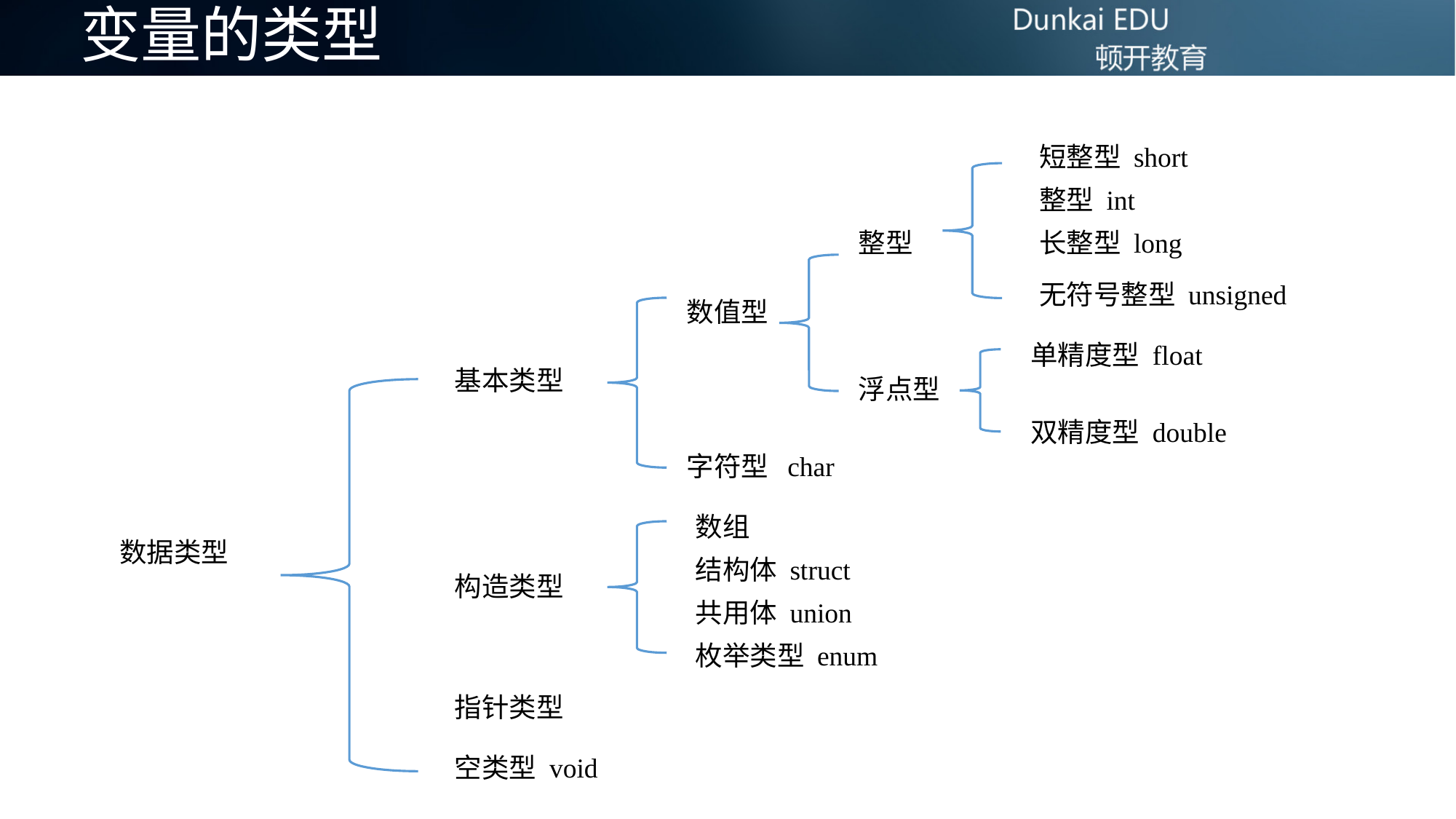

# 变量的类型
短整型 short

整型 int
整型

长整型 long

无符号整型 unsigned
数值型

单精度型 float

基本类型
浮点型

双精度型 double
字符型  char
数组

数据类型
结构体 struct
构造类型
共用体 union
枚举类型 enum
指针类型
空类型 void